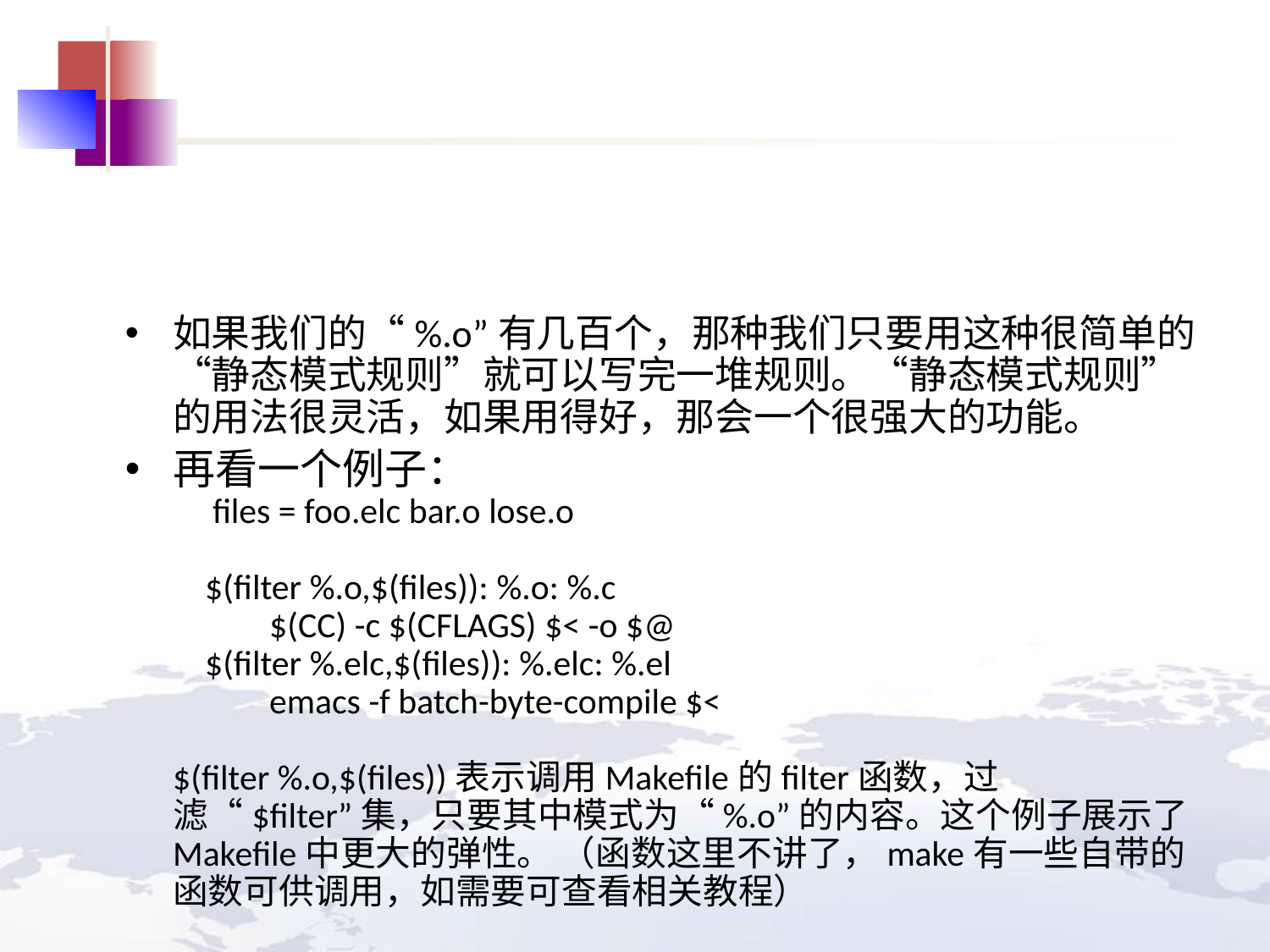

#
如果我们的“%.o”有几百个，那种我们只要用这种很简单的“静态模式规则”就可以写完一堆规则。“静态模式规则”的用法很灵活，如果用得好，那会一个很强大的功能。
再看一个例子：
    files = foo.elc bar.o lose.o
    $(filter %.o,$(files)): %.o: %.c
            $(CC) -c $(CFLAGS) $< -o $@
    $(filter %.elc,$(files)): %.elc: %.el
            emacs -f batch-byte-compile $<
$(filter %.o,$(files))表示调用Makefile的filter函数，过滤“$filter”集，只要其中模式为“%.o”的内容。这个例子展示了Makefile中更大的弹性。 （函数这里不讲了，make有一些自带的函数可供调用，如需要可查看相关教程）